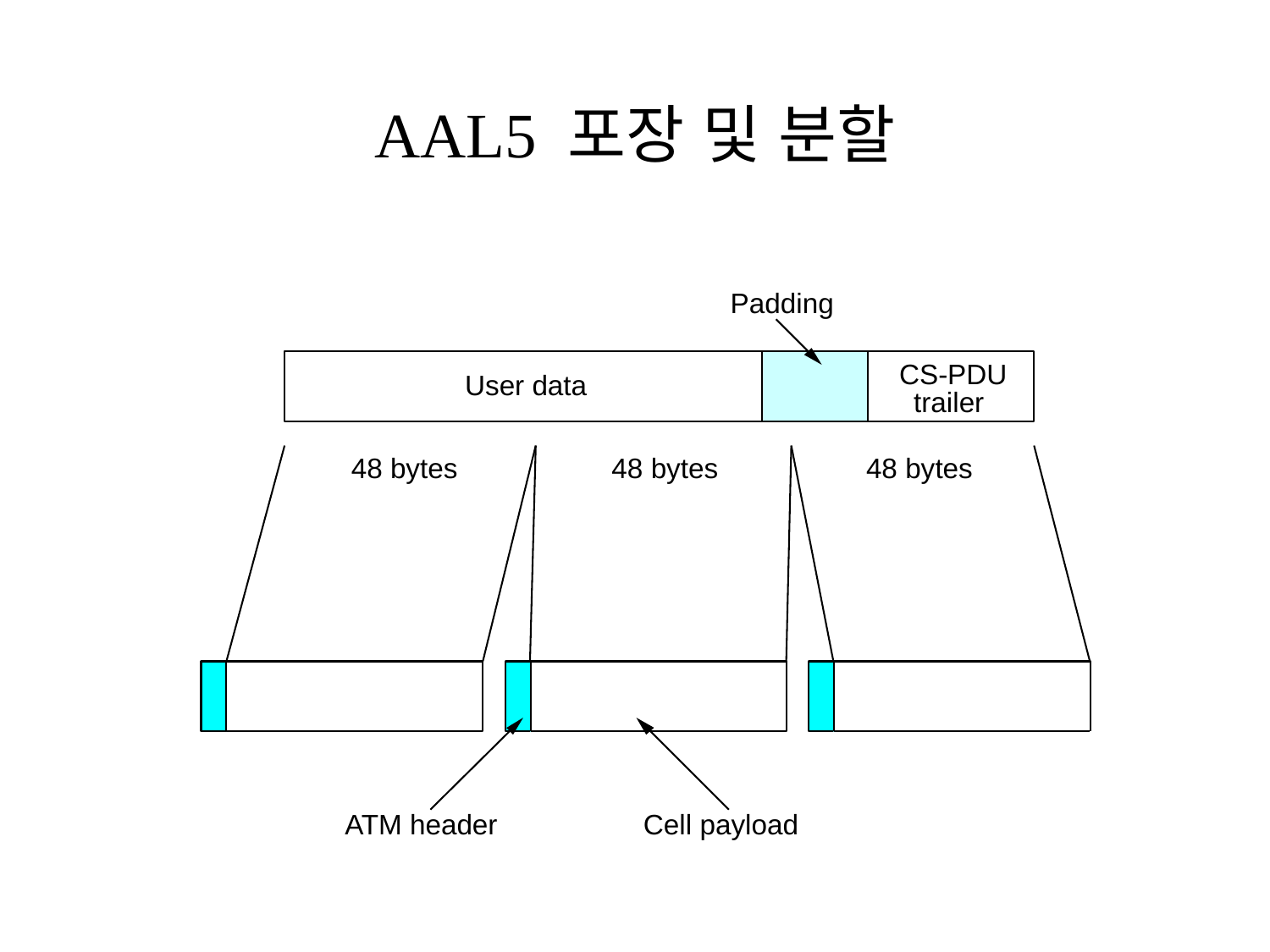

# AAL5 포장 및 분할

Padding

CS-PDU
User data
trailer

48 bytes
48 bytes
48 bytes

ATM header
Cell payload